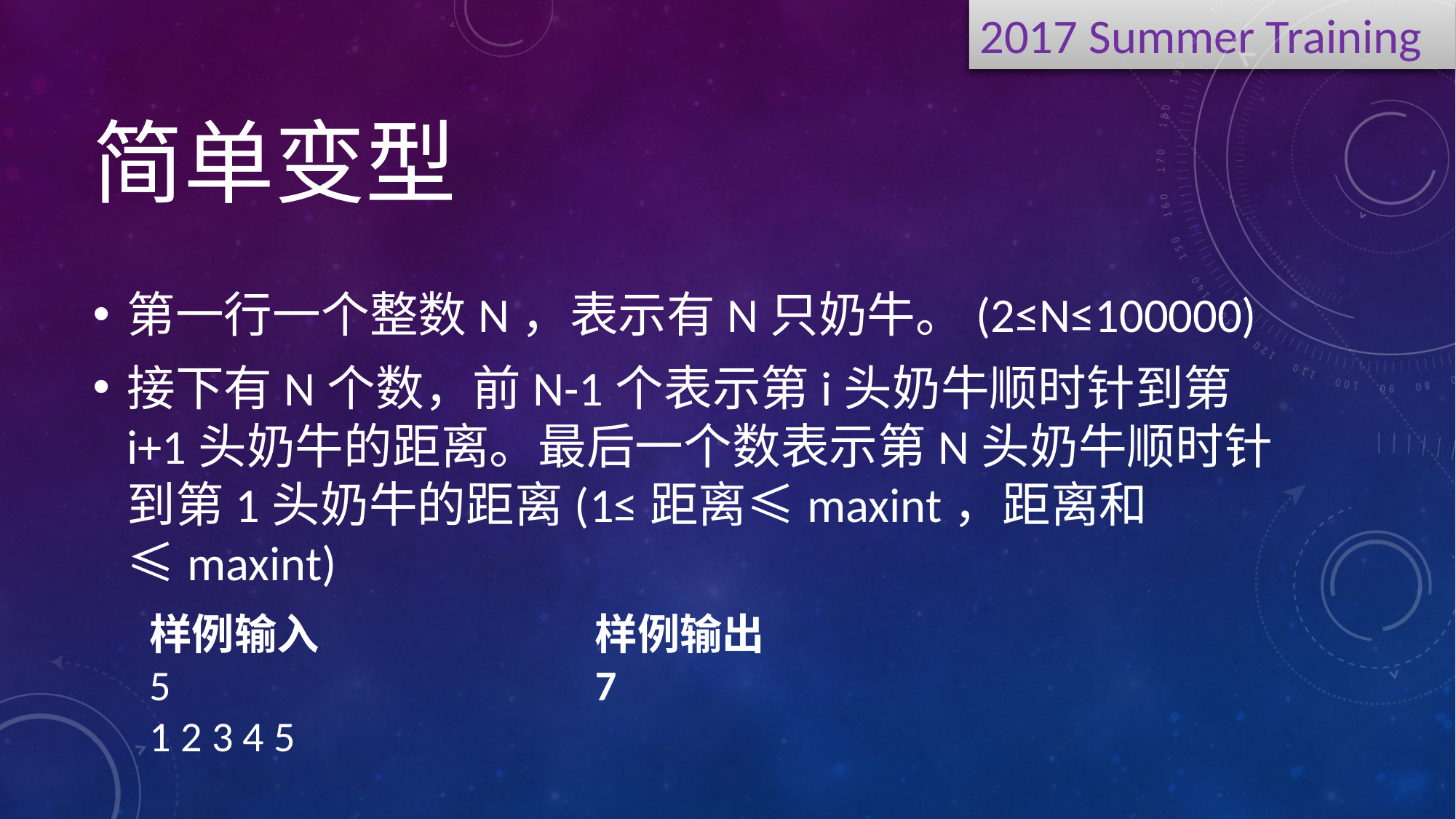

# 简单变型
第一行一个整数N，表示有N只奶牛。(2≤N≤100000)
接下有N个数，前N-1个表示第i头奶牛顺时针到第i+1头奶牛的距离。最后一个数表示第N头奶牛顺时针到第1头奶牛的距离(1≤距离≤maxint，距离和≤maxint)

样例输入
5
1 2 3 4 5
样例输出
7